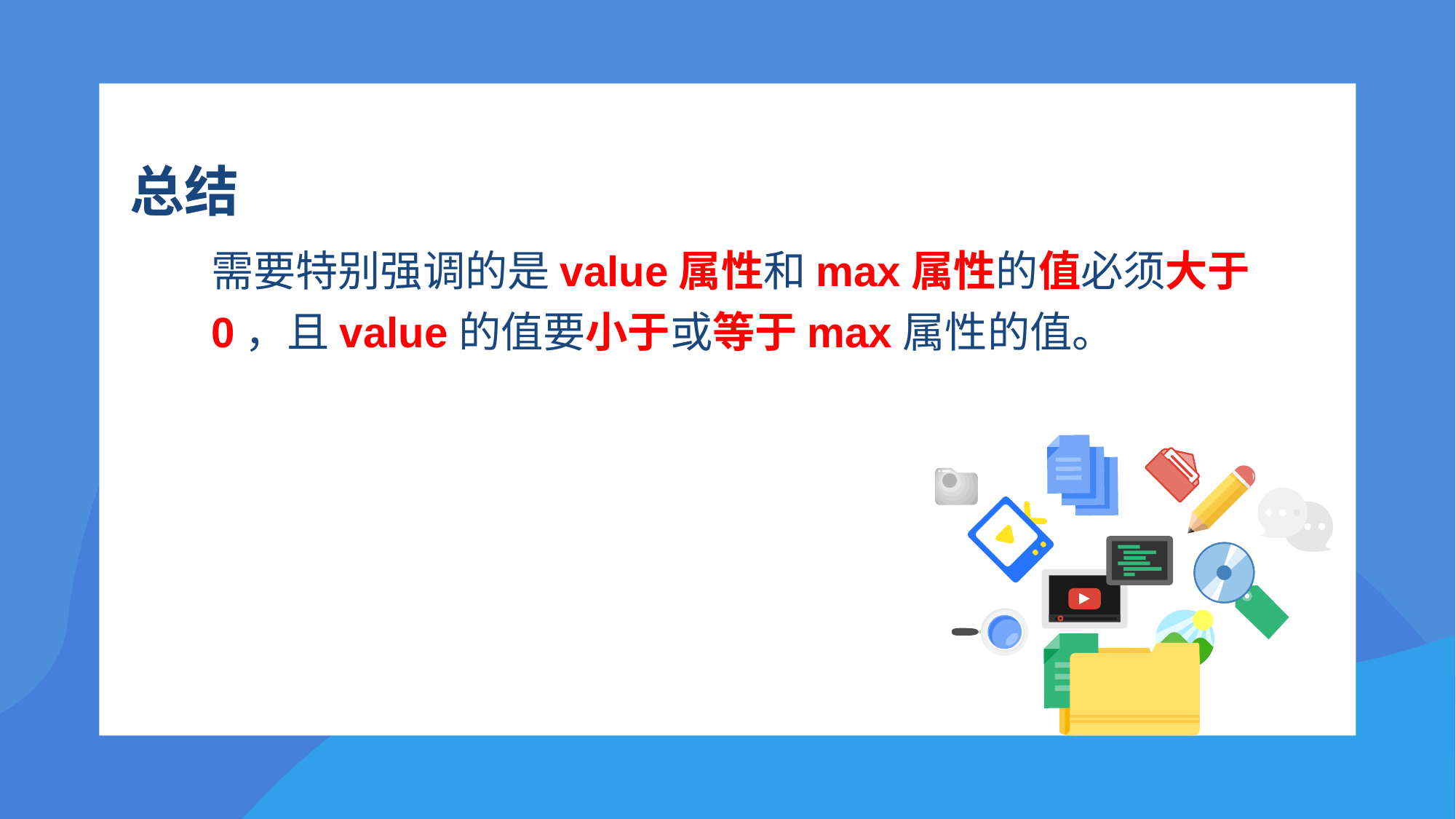

# 总结
需要特别强调的是value属性和max属性的值必须大于0，且value的值要小于或等于max属性的值。